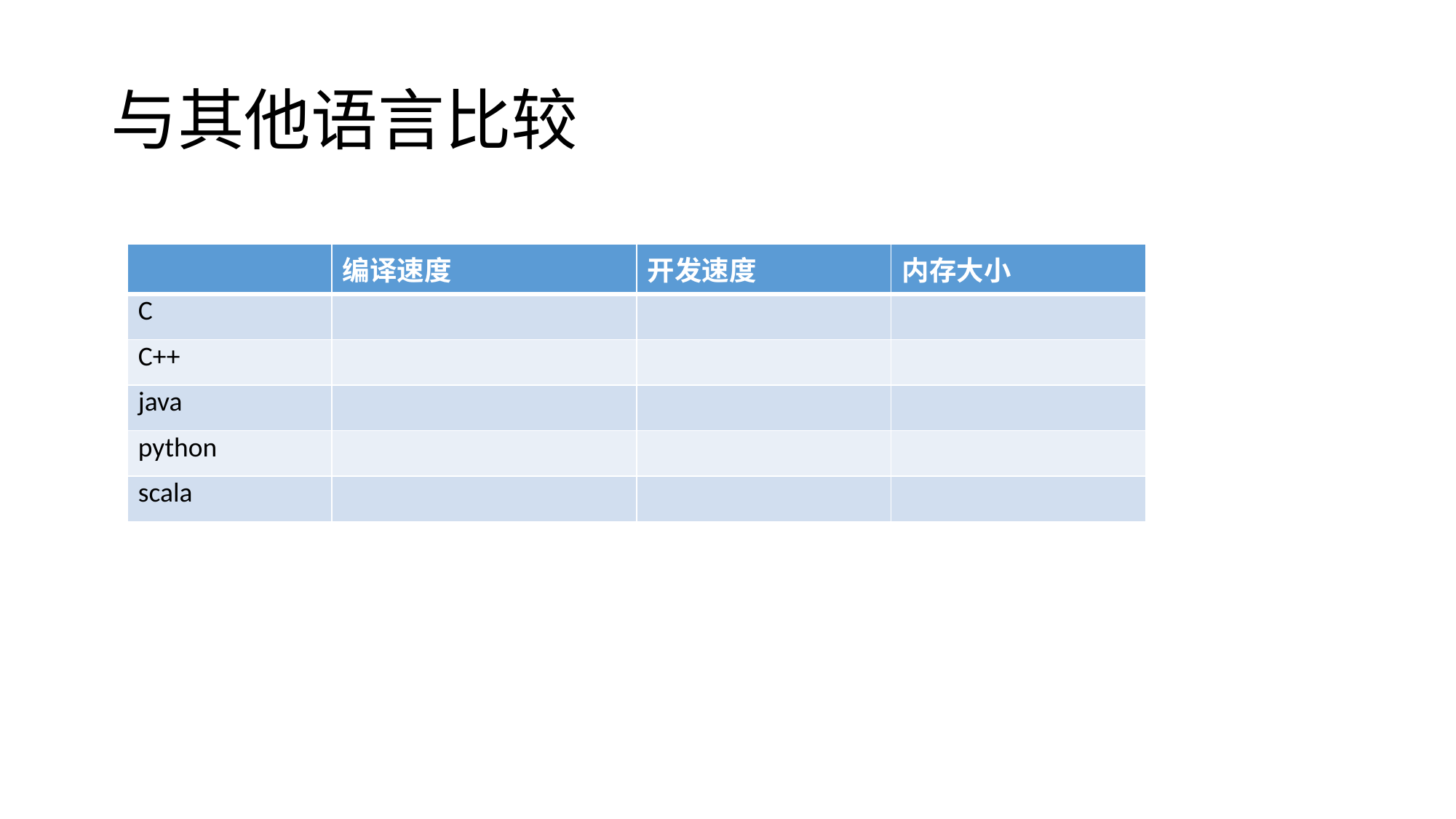

# 与其他语言比较
|  | 编译速度 | 开发速度 | 内存大小 |
| --- | --- | --- | --- |
| C |  |  |  |
| C++ |  |  |  |
| java |  |  |  |
| python |  |  |  |
| scala |  |  |  |